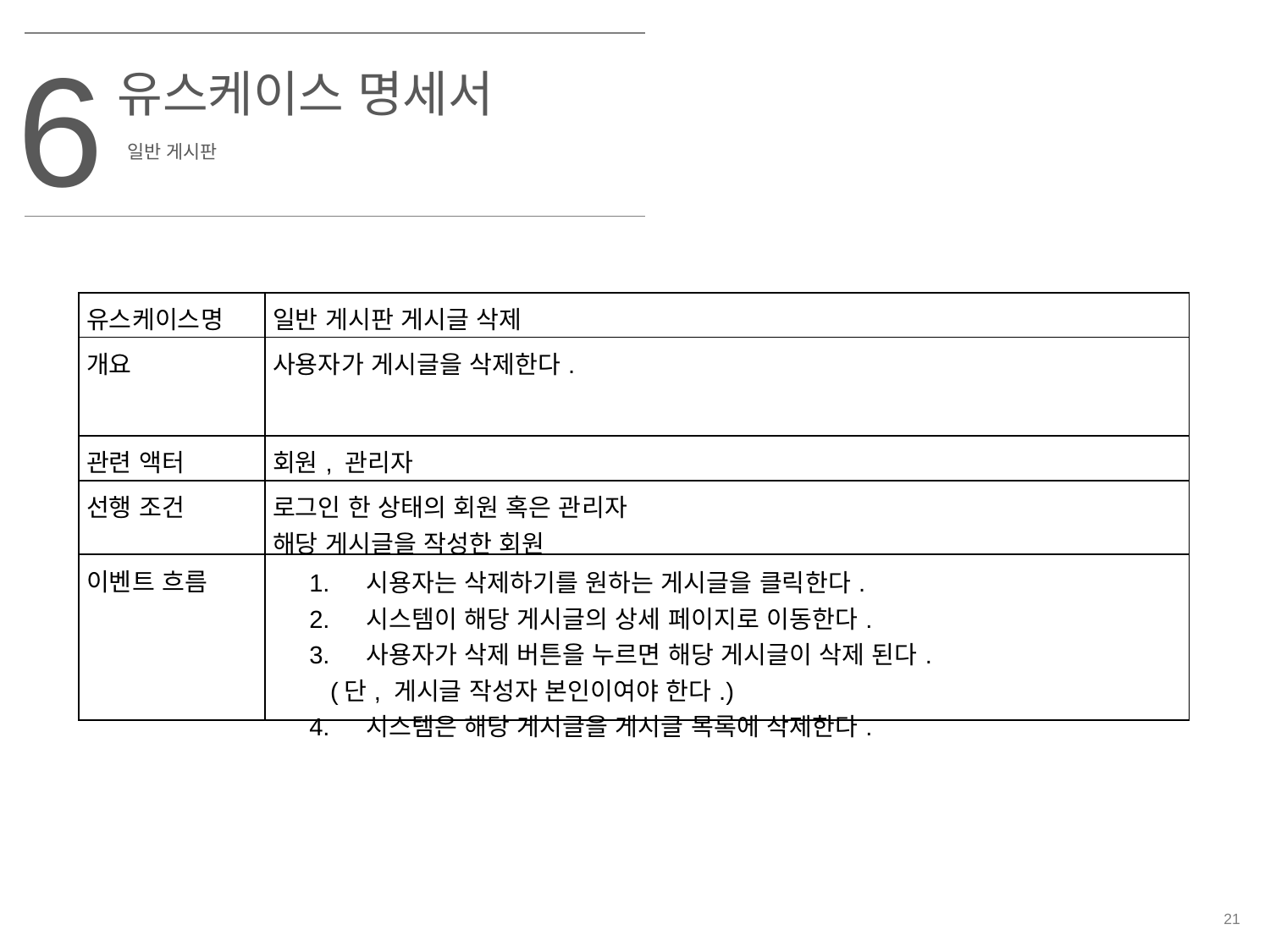

6
유스케이스 명세서
일반 게시판
| 유스케이스명 | 일반 게시판 게시글 삭제 |
| --- | --- |
| 개요 | 사용자가 게시글을 삭제한다. |
| 관련 액터 | 회원, 관리자 |
| 선행 조건 | 로그인 한 상태의 회원 혹은 관리자 해당 게시글을 작성한 회원 |
| 이벤트 흐름 | 1.     시용자는 삭제하기를 원하는 게시글을 클릭한다. 2.     시스템이 해당 게시글의 상세 페이지로 이동한다. 3.     사용자가 삭제 버튼을 누르면 해당 게시글이 삭제 된다. (단, 게시글 작성자 본인이여야 한다.) 4.     시스템은 해당 게시글을 게시글 목록에 삭제한다. |